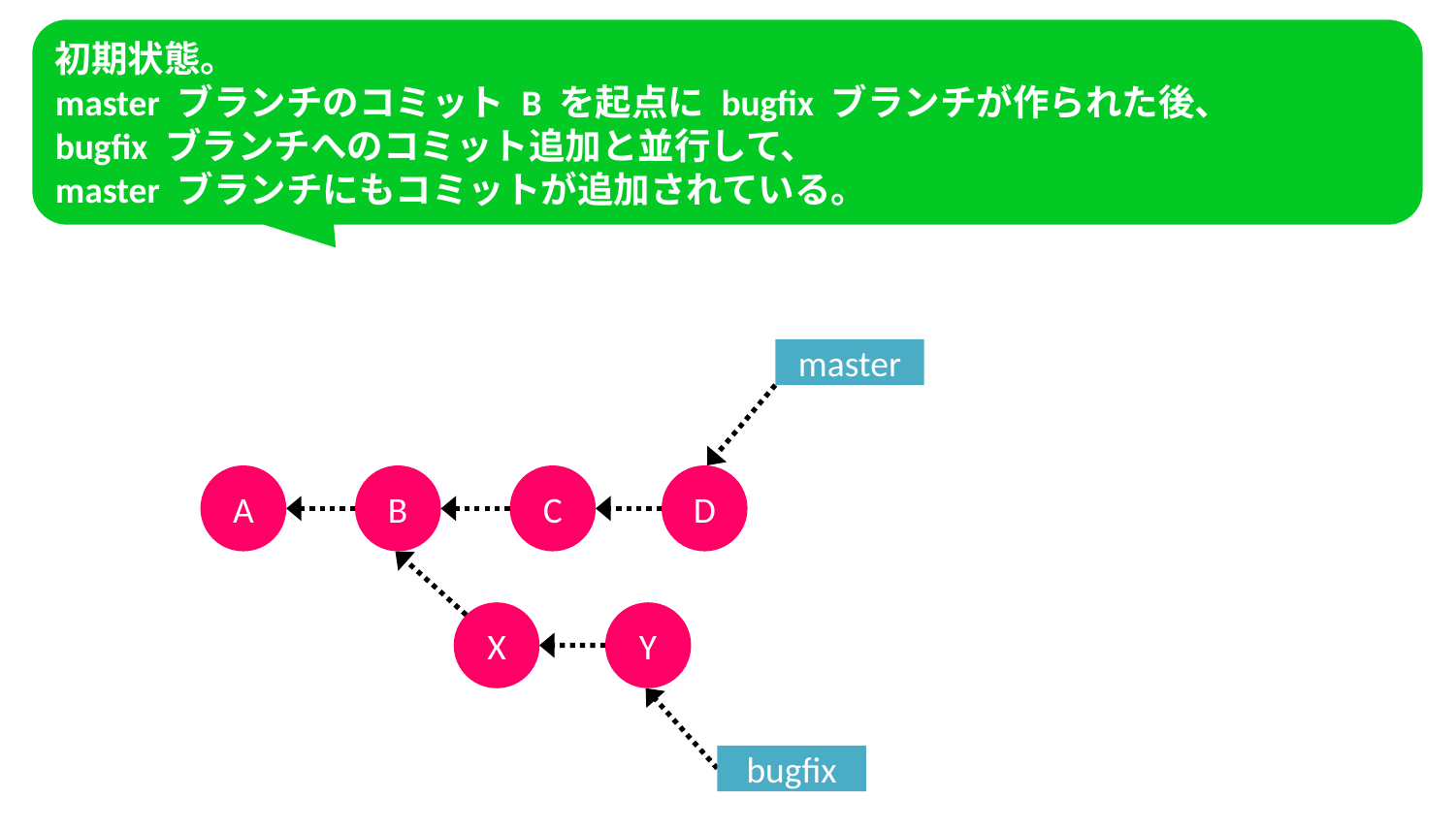

初期状態。
master ブランチのコミット B を起点に bugfix ブランチが作られた後、
bugfix ブランチへのコミット追加と並行して、
master ブランチにもコミットが追加されている。

master
A
B
C
D
X
Y
bugfix